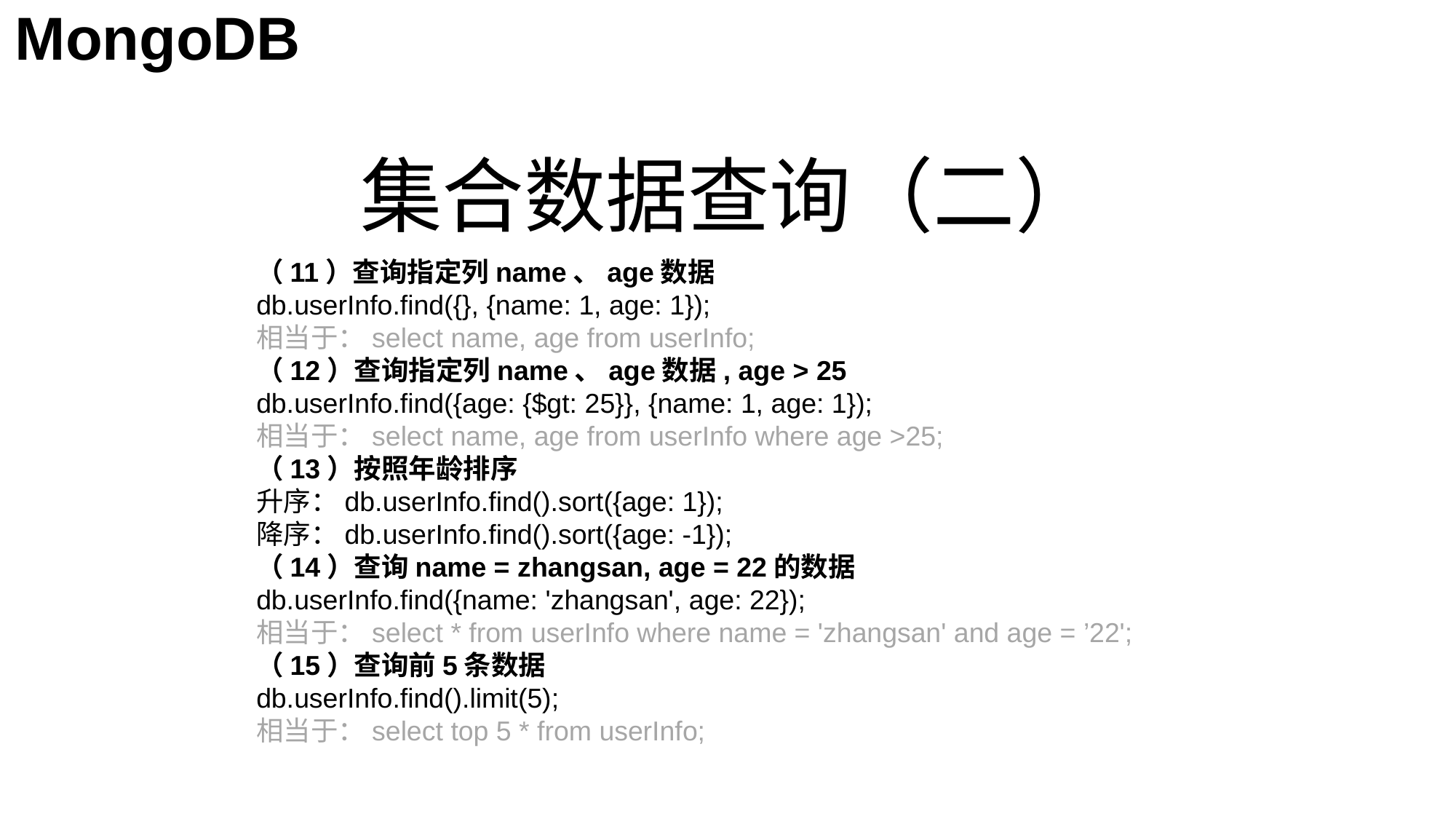

# MongoDB
集合数据查询（二）
（11）查询指定列name、age数据
db.userInfo.find({}, {name: 1, age: 1});
相当于：select name, age from userInfo;
（12）查询指定列name、age数据, age > 25
db.userInfo.find({age: {$gt: 25}}, {name: 1, age: 1});
相当于：select name, age from userInfo where age >25;
（13）按照年龄排序
升序：db.userInfo.find().sort({age: 1});
降序：db.userInfo.find().sort({age: -1});
（14）查询name = zhangsan, age = 22的数据
db.userInfo.find({name: 'zhangsan', age: 22});
相当于：select * from userInfo where name = 'zhangsan' and age = ’22';
（15）查询前5条数据
db.userInfo.find().limit(5);
相当于：select top 5 * from userInfo;